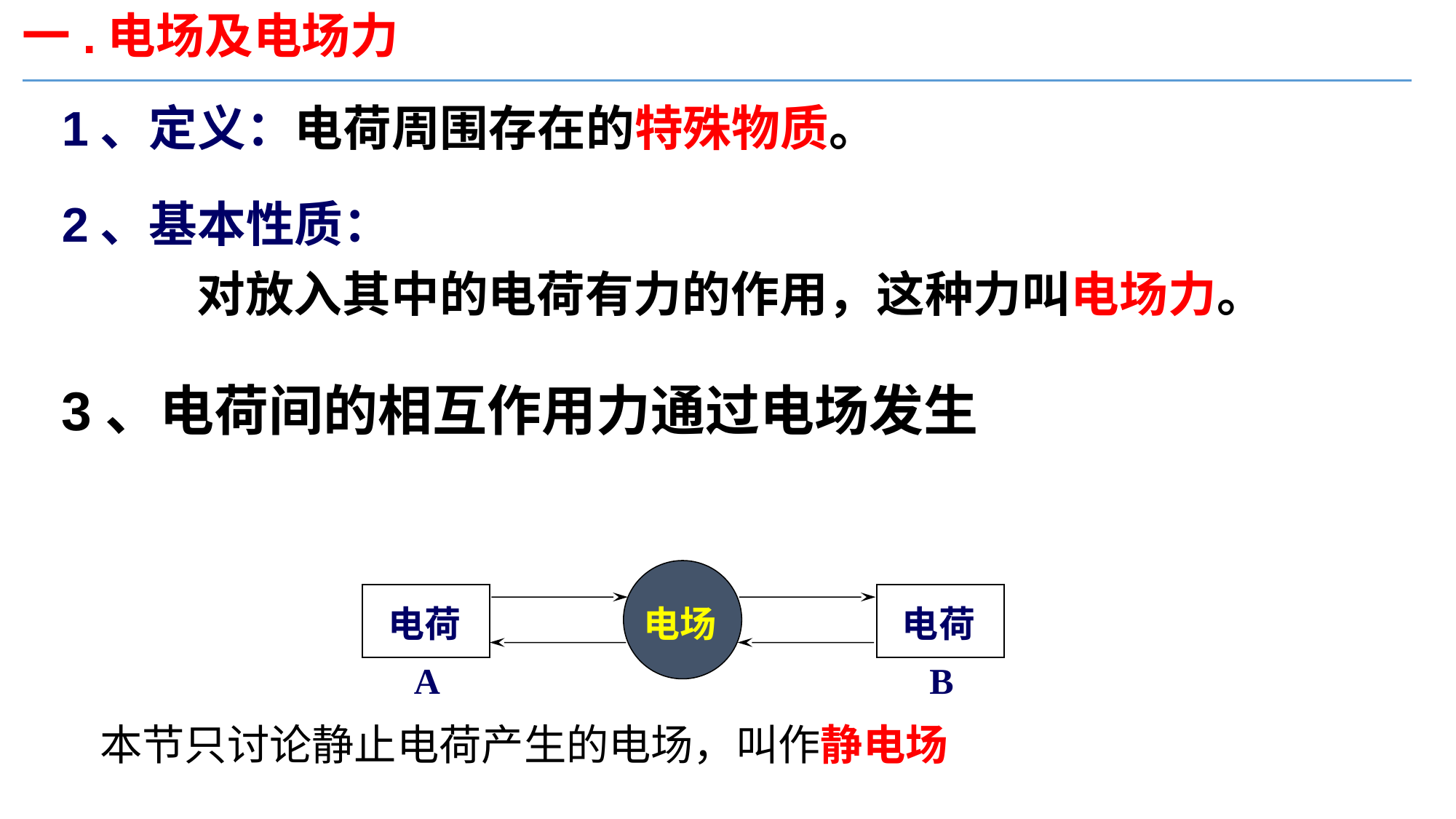

一.电场及电场力
1、定义：电荷周围存在的特殊物质。
2、基本性质：
     对放入其中的电荷有力的作用，这种力叫电场力。
3、电荷间的相互作用力通过电场发生

电场
电荷A

电荷
B

本节只讨论静止电荷产生的电场，叫作静电场